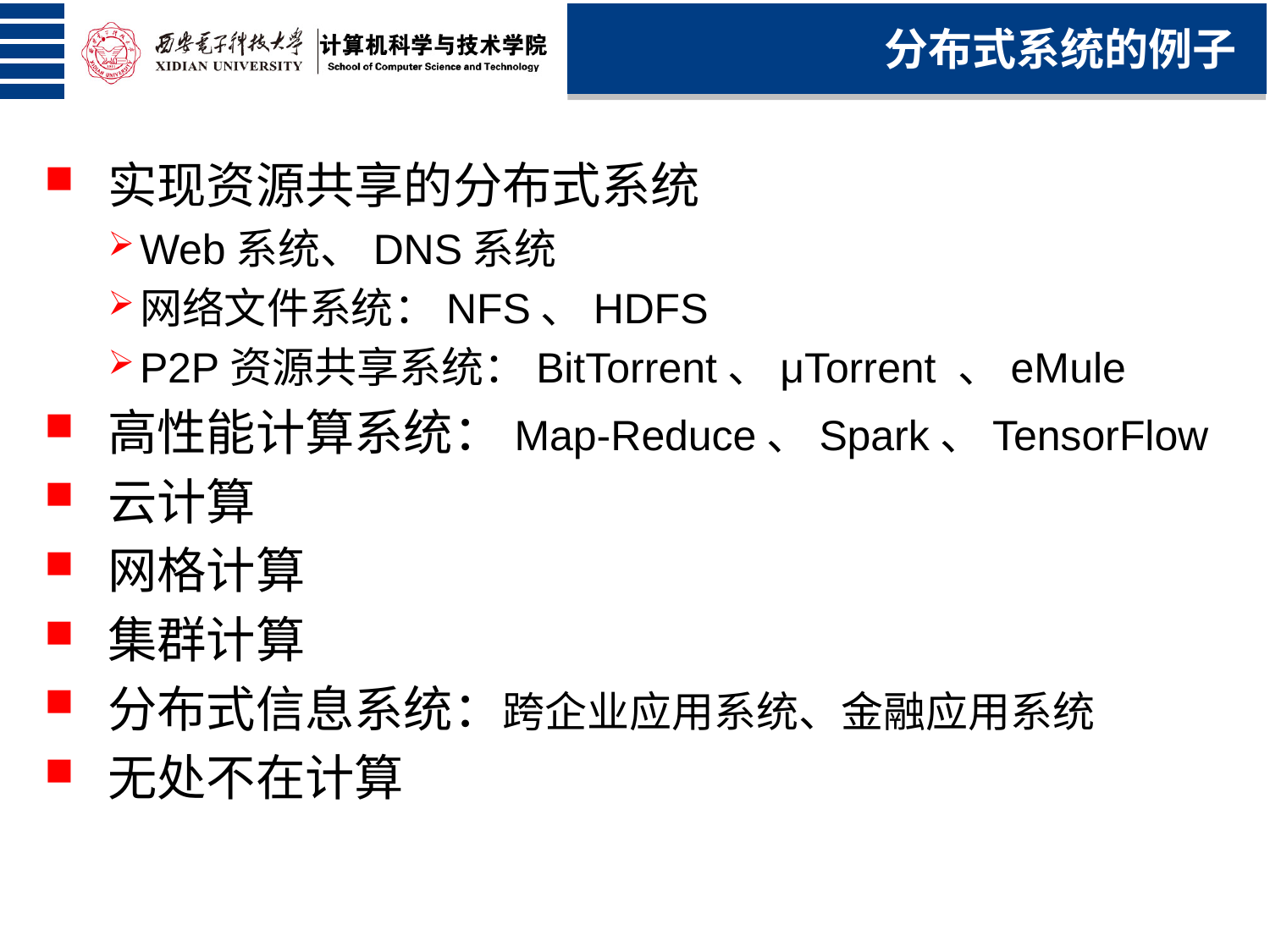

分布式系统的例子
实现资源共享的分布式系统
Web系统、DNS系统
网络文件系统：NFS、HDFS
P2P资源共享系统：BitTorrent、μTorrent 、eMule
高性能计算系统：Map-Reduce、Spark、TensorFlow
云计算
网格计算
集群计算
分布式信息系统：跨企业应用系统、金融应用系统
无处不在计算